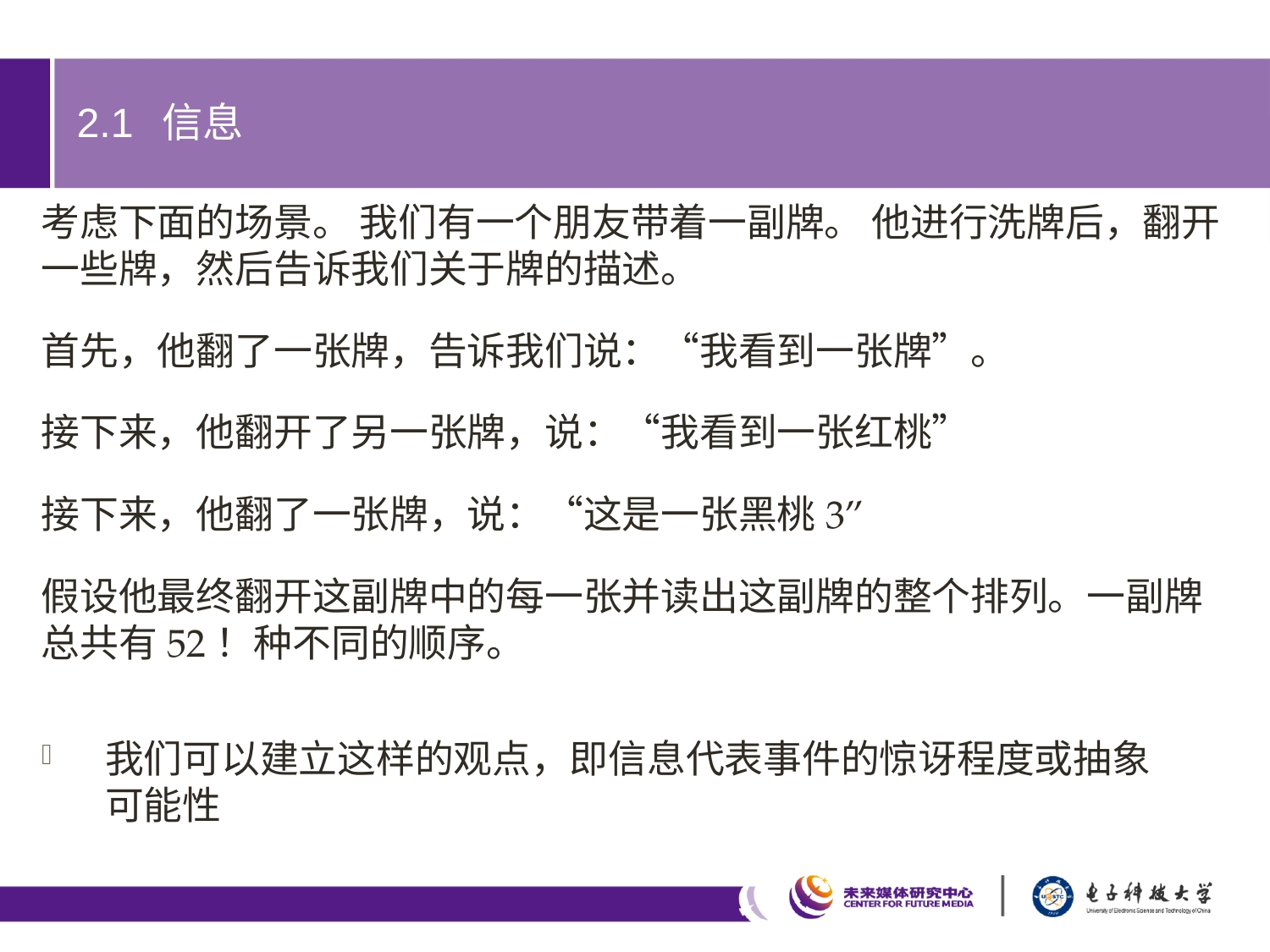

# 2.1 信息
考虑下面的场景。 我们有一个朋友带着一副牌。 他进行洗牌后，翻开一些牌，然后告诉我们关于牌的描述。
首先，他翻了一张牌，告诉我们说：“我看到一张牌”。
接下来，他翻开了另一张牌，说：“我看到一张红桃”
接下来，他翻了一张牌，说：“这是一张黑桃3”
假设他最终翻开这副牌中的每一张并读出这副牌的整个排列。一副牌总共有52！种不同的顺序。
我们可以建立这样的观点，即信息代表事件的惊讶程度或抽象可能性